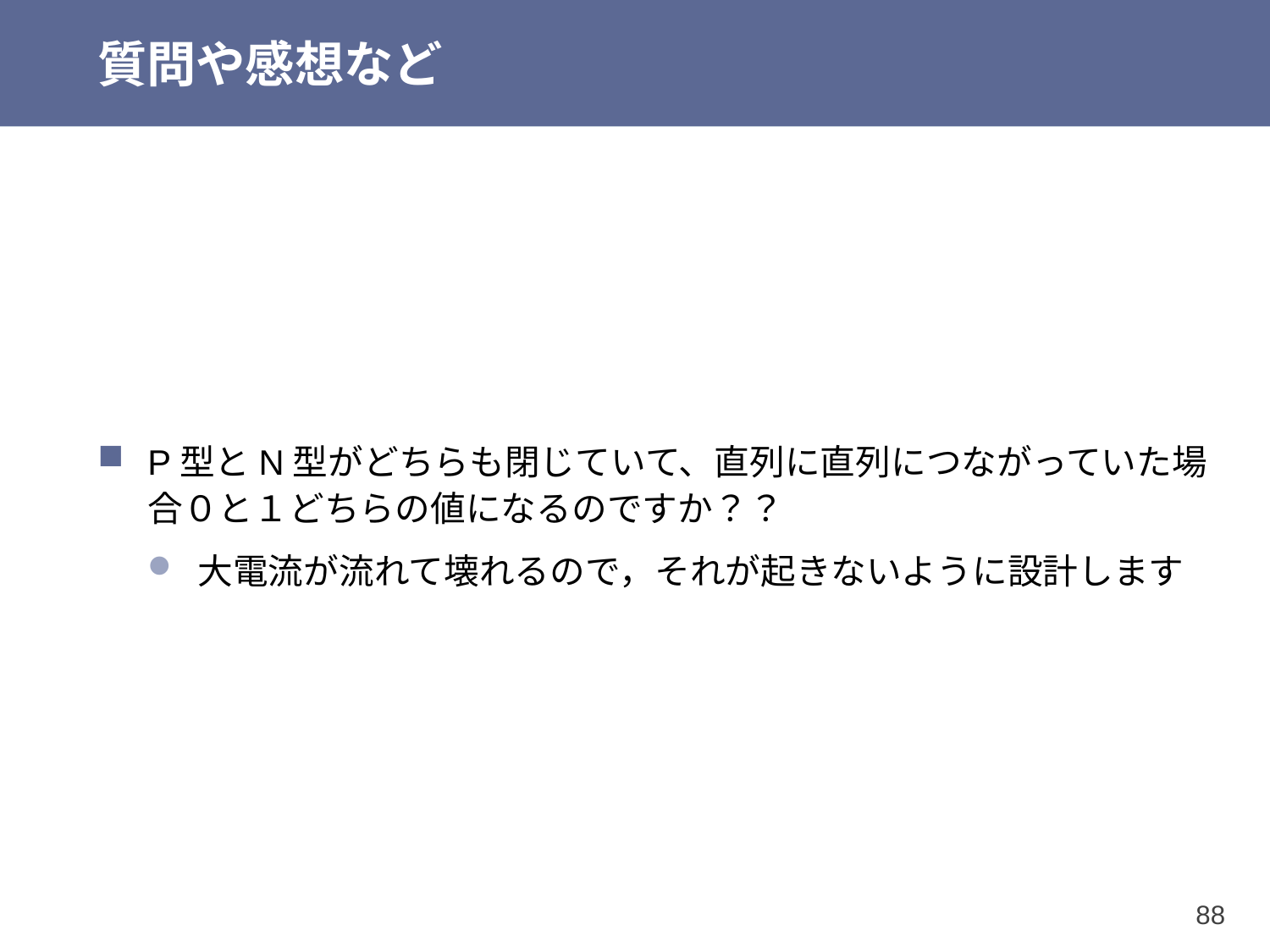

# 質問や感想など
P型とN型がどちらも閉じていて、直列に直列につながっていた場合０と１どちらの値になるのですか？？
大電流が流れて壊れるので，それが起きないように設計します